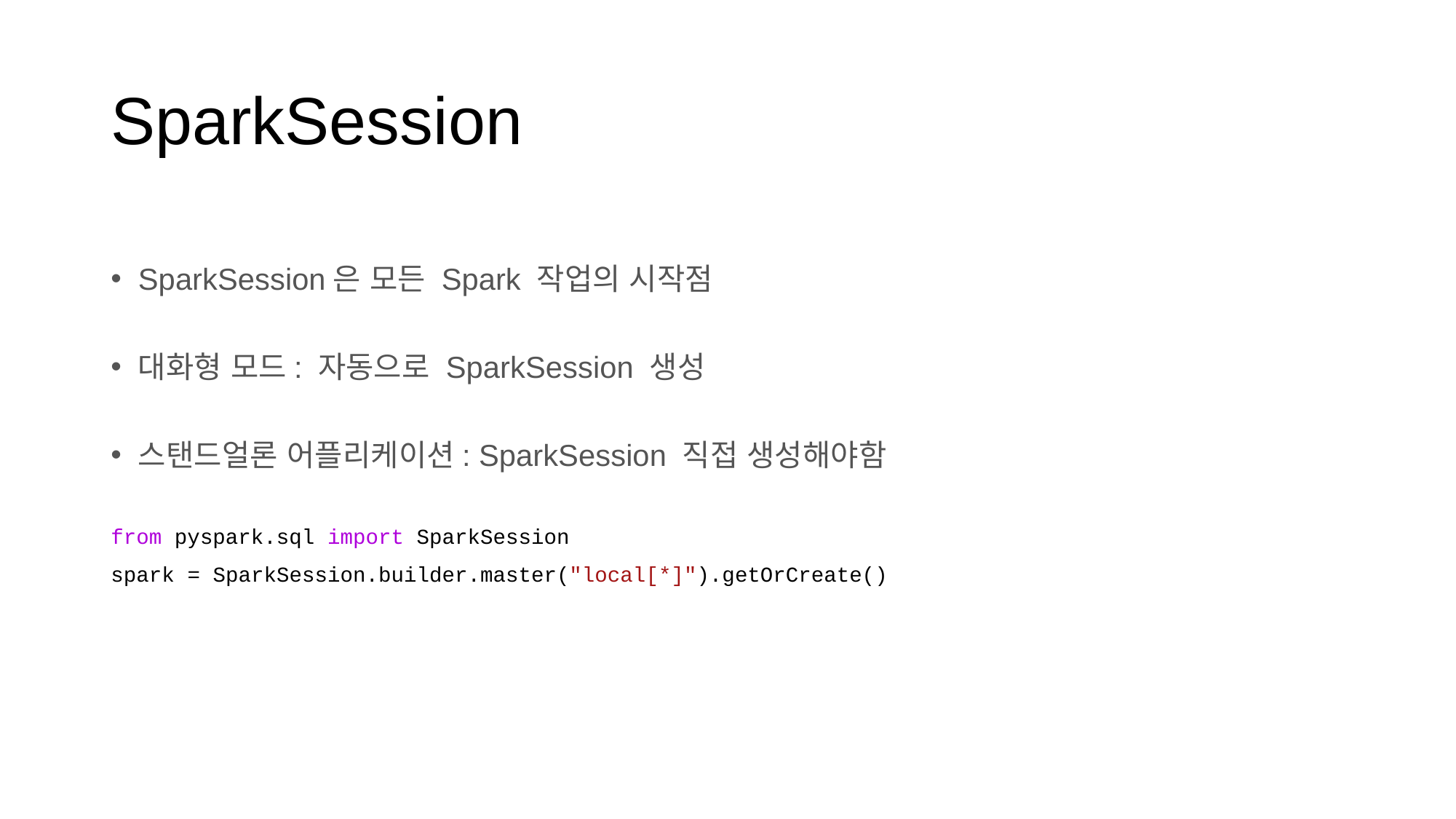

# SparkSession
SparkSession은 모든 Spark 작업의 시작점
대화형 모드: 자동으로 SparkSession 생성
스탠드얼론 어플리케이션: SparkSession 직접 생성해야함

from pyspark.sql import SparkSession
spark = SparkSession.builder.master("local[*]").getOrCreate()